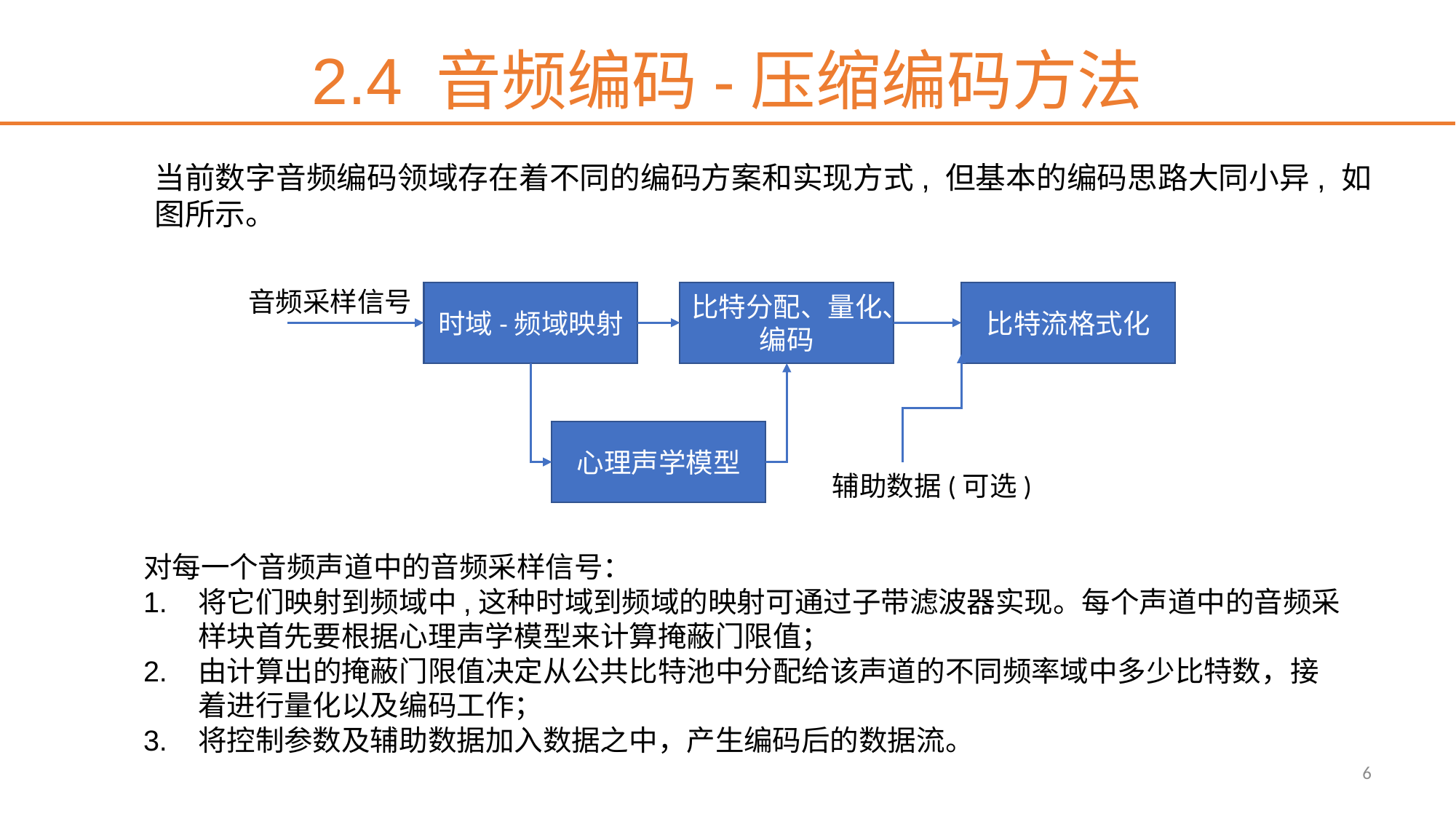

# 2.4 音频编码-压缩编码方法
当前数字音频编码领域存在着不同的编码方案和实现方式, 但基本的编码思路大同小异, 如图所示。
音频采样信号
时域-频域映射
比特分配、量化、编码
比特流格式化
心理声学模型
辅助数据(可选)
对每一个音频声道中的音频采样信号：
将它们映射到频域中,这种时域到频域的映射可通过子带滤波器实现。每个声道中的音频采样块首先要根据心理声学模型来计算掩蔽门限值；
由计算出的掩蔽门限值决定从公共比特池中分配给该声道的不同频率域中多少比特数，接着进行量化以及编码工作；
将控制参数及辅助数据加入数据之中，产生编码后的数据流。
6